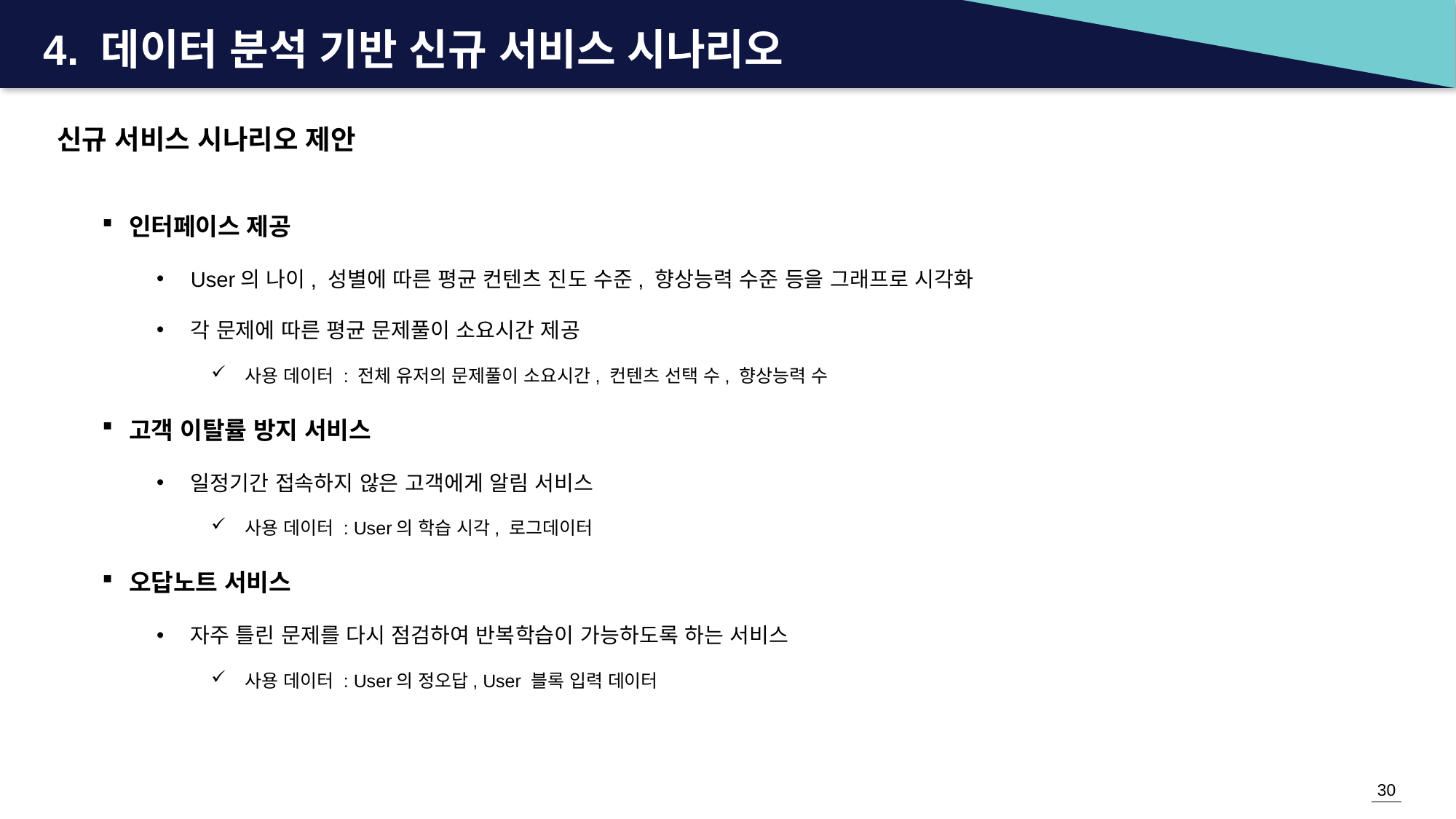

# 4. 데이터 분석 기반 신규 서비스 시나리오
신규 서비스 시나리오 제안
인터페이스 제공
User의 나이, 성별에 따른 평균 컨텐츠 진도 수준, 향상능력 수준 등을 그래프로 시각화
각 문제에 따른 평균 문제풀이 소요시간 제공
사용 데이터 : 전체 유저의 문제풀이 소요시간, 컨텐츠 선택 수, 향상능력 수
고객 이탈률 방지 서비스
일정기간 접속하지 않은 고객에게 알림 서비스
사용 데이터 : User의 학습 시각, 로그데이터
오답노트 서비스
자주 틀린 문제를 다시 점검하여 반복학습이 가능하도록 하는 서비스
사용 데이터 : User의 정오답, User 블록 입력 데이터